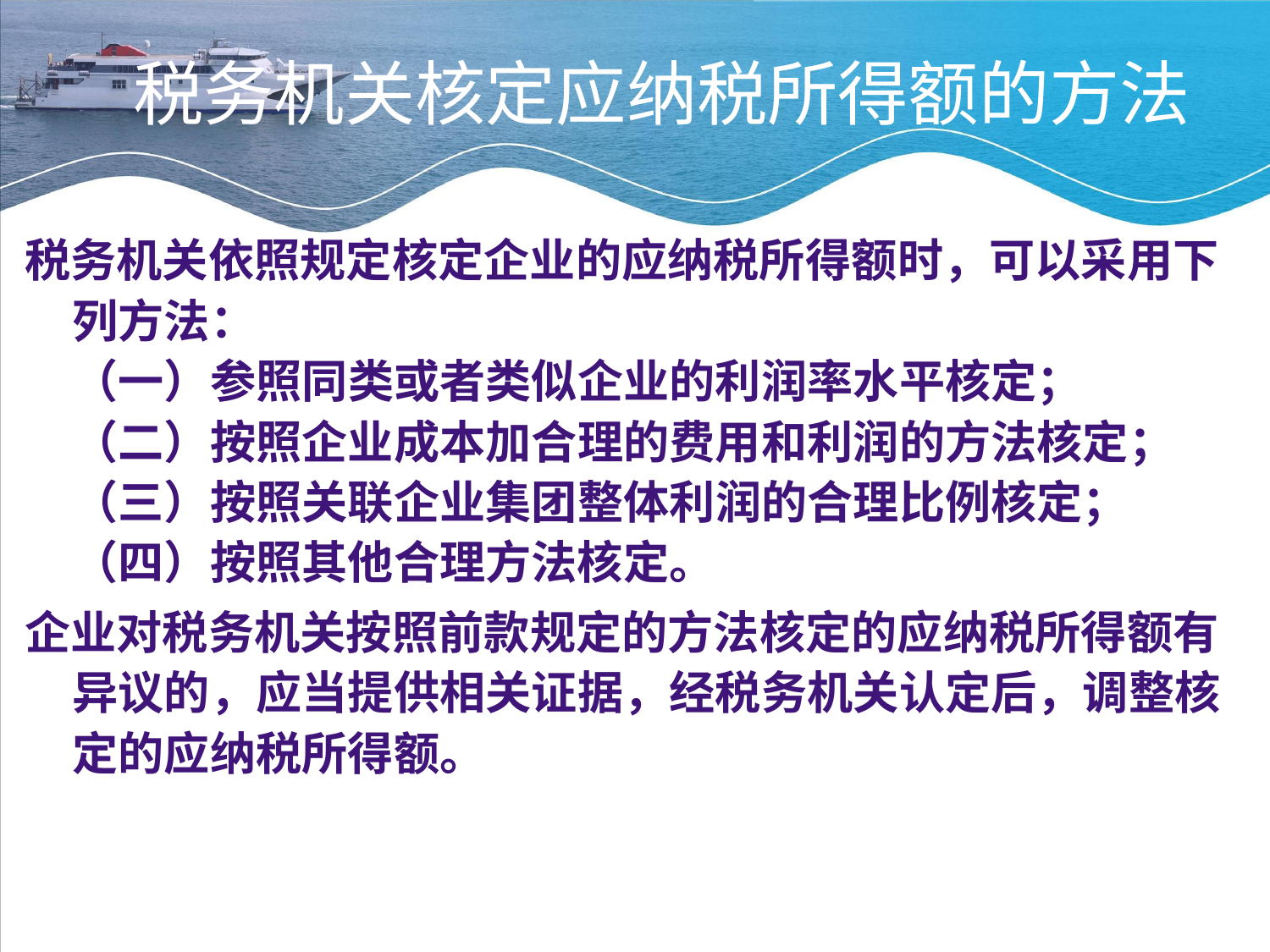

# 税务机关核定应纳税所得额的方法
税务机关依照规定核定企业的应纳税所得额时，可以采用下列方法：
（一）参照同类或者类似企业的利润率水平核定；
（二）按照企业成本加合理的费用和利润的方法核定；
（三）按照关联企业集团整体利润的合理比例核定；
（四）按照其他合理方法核定。
企业对税务机关按照前款规定的方法核定的应纳税所得额有异议的，应当提供相关证据，经税务机关认定后，调整核定的应纳税所得额。